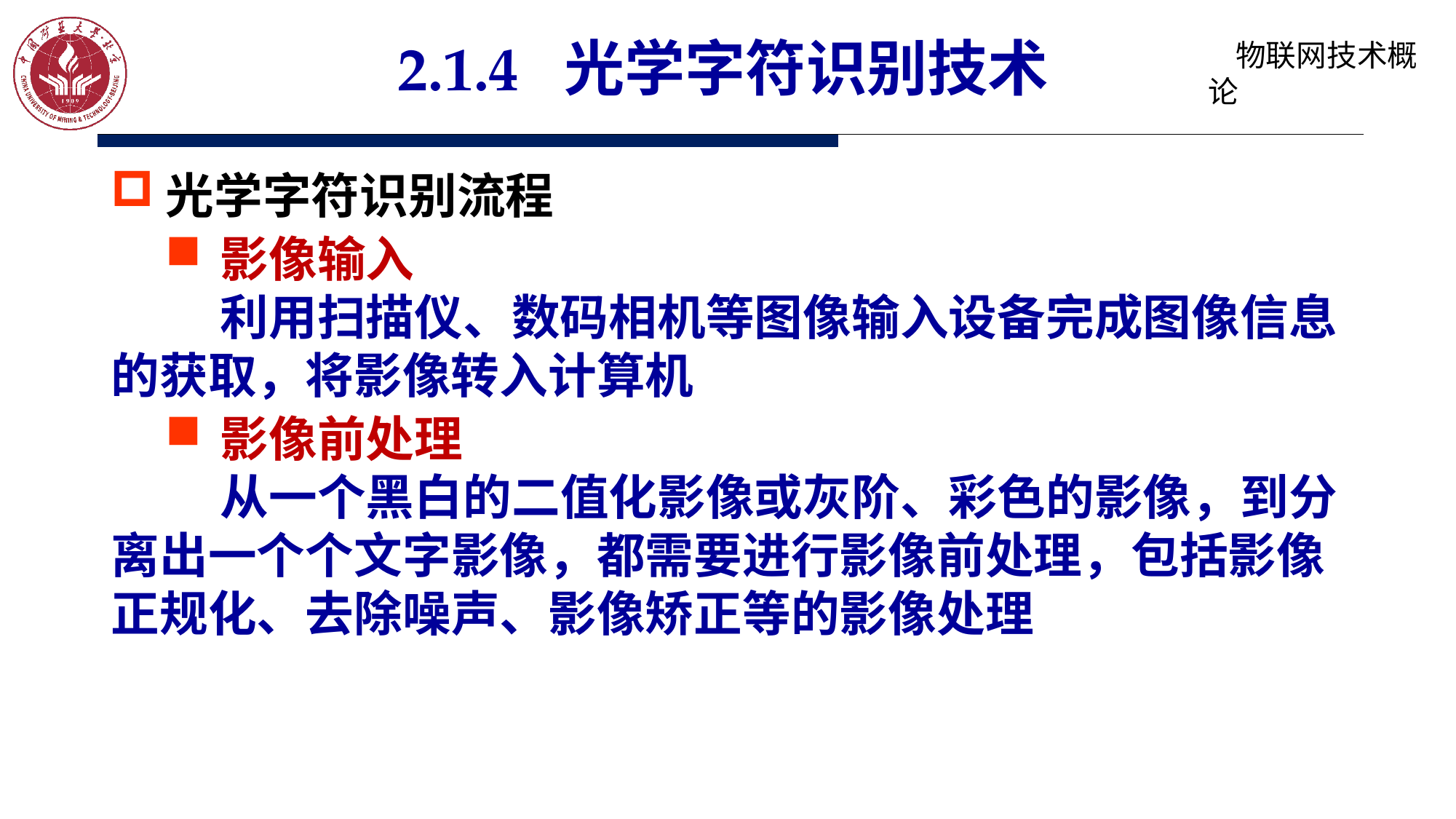

# 2.1.4  光学字符识别技术
光学字符识别流程
影像输入
	利用扫描仪、数码相机等图像输入设备完成图像信息的获取，将影像转入计算机
影像前处理
	从一个黑白的二值化影像或灰阶、彩色的影像，到分离出一个个文字影像，都需要进行影像前处理，包括影像正规化、去除噪声、影像矫正等的影像处理